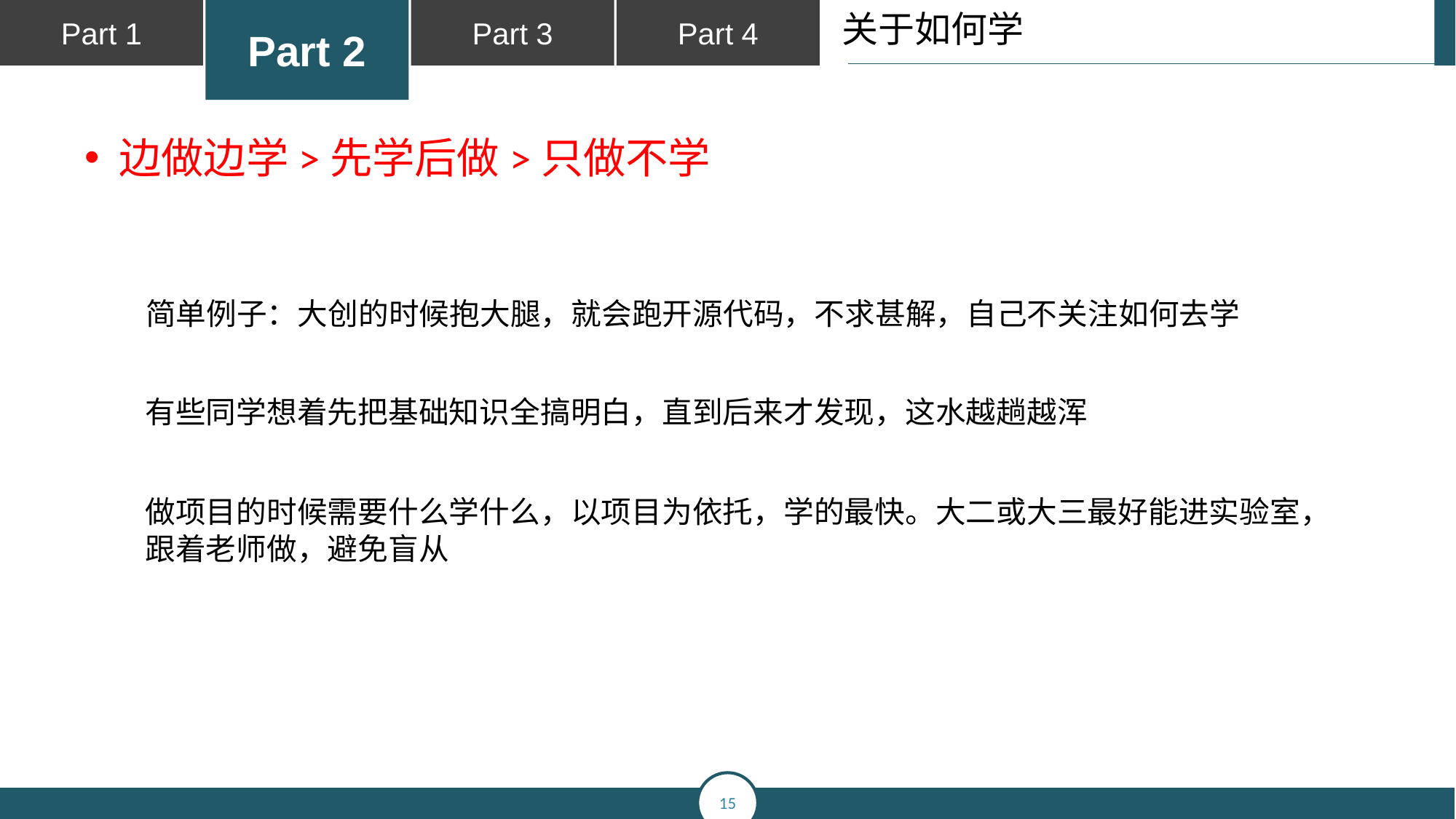

关于如何学
边做边学>先学后做>只做不学
简单例子：大创的时候抱大腿，就会跑开源代码，不求甚解，自己不关注如何去学
有些同学想着先把基础知识全搞明白，直到后来才发现，这水越趟越浑
做项目的时候需要什么学什么，以项目为依托，学的最快。大二或大三最好能进实验室，跟着老师做，避免盲从